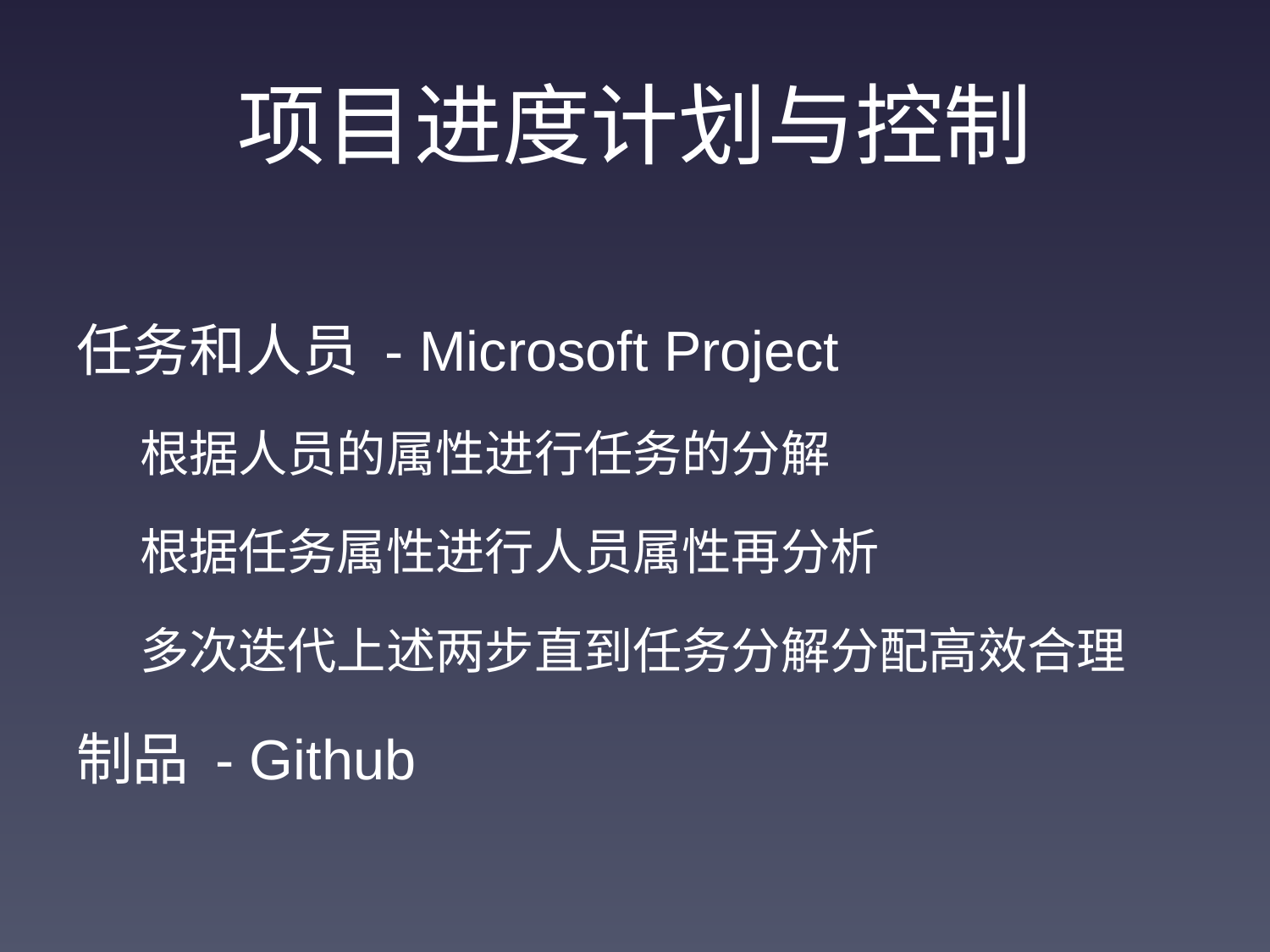

# 项目进度计划与控制
任务和人员 - Microsoft Project
根据人员的属性进行任务的分解
根据任务属性进行人员属性再分析
多次迭代上述两步直到任务分解分配高效合理
制品 - Github